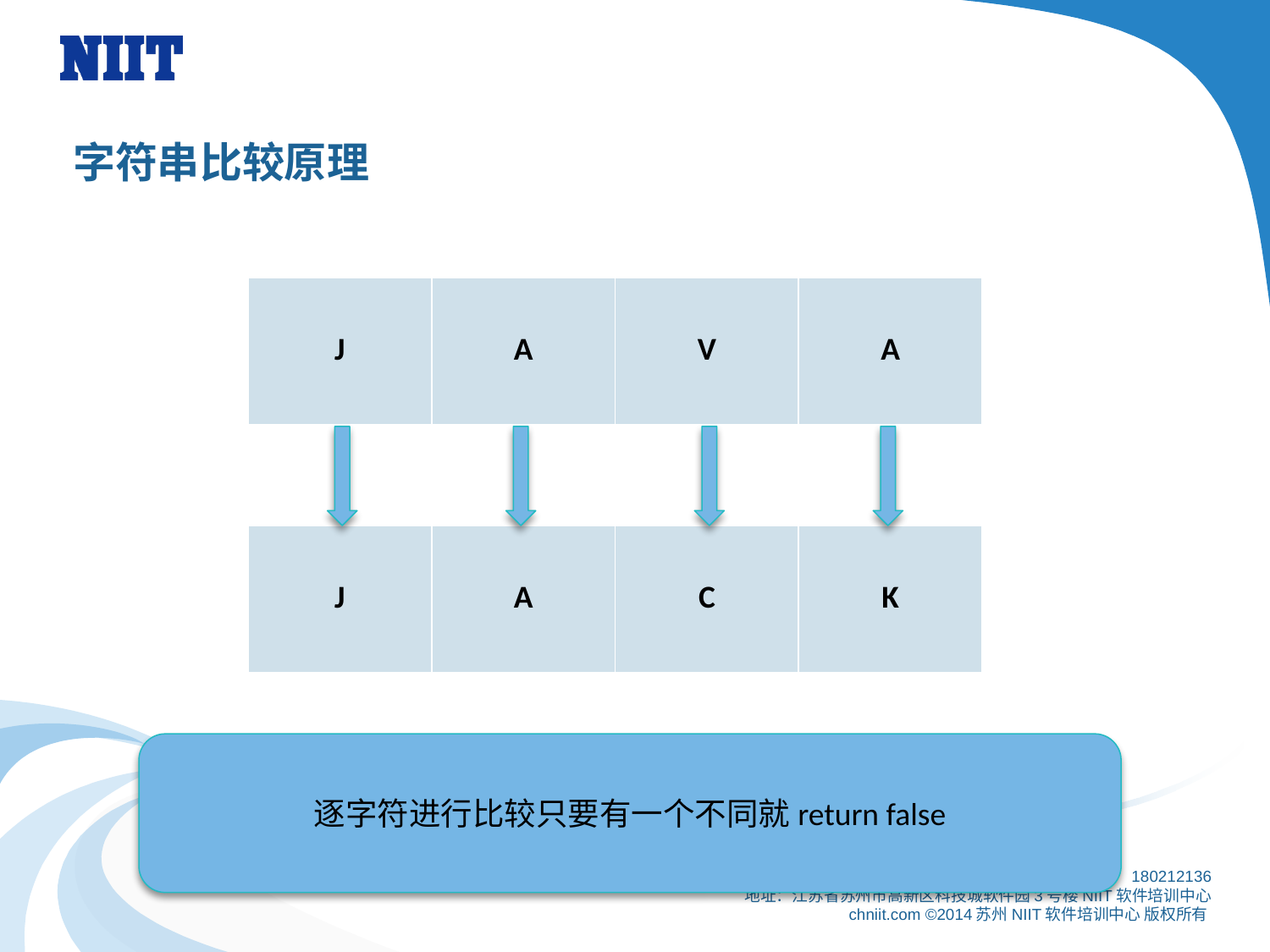

# 字符串比较原理
| J | A | V | A |
| --- | --- | --- | --- |

| J | A | C | K |
| --- | --- | --- | --- |
逐字符进行比较只要有一个不同就return false